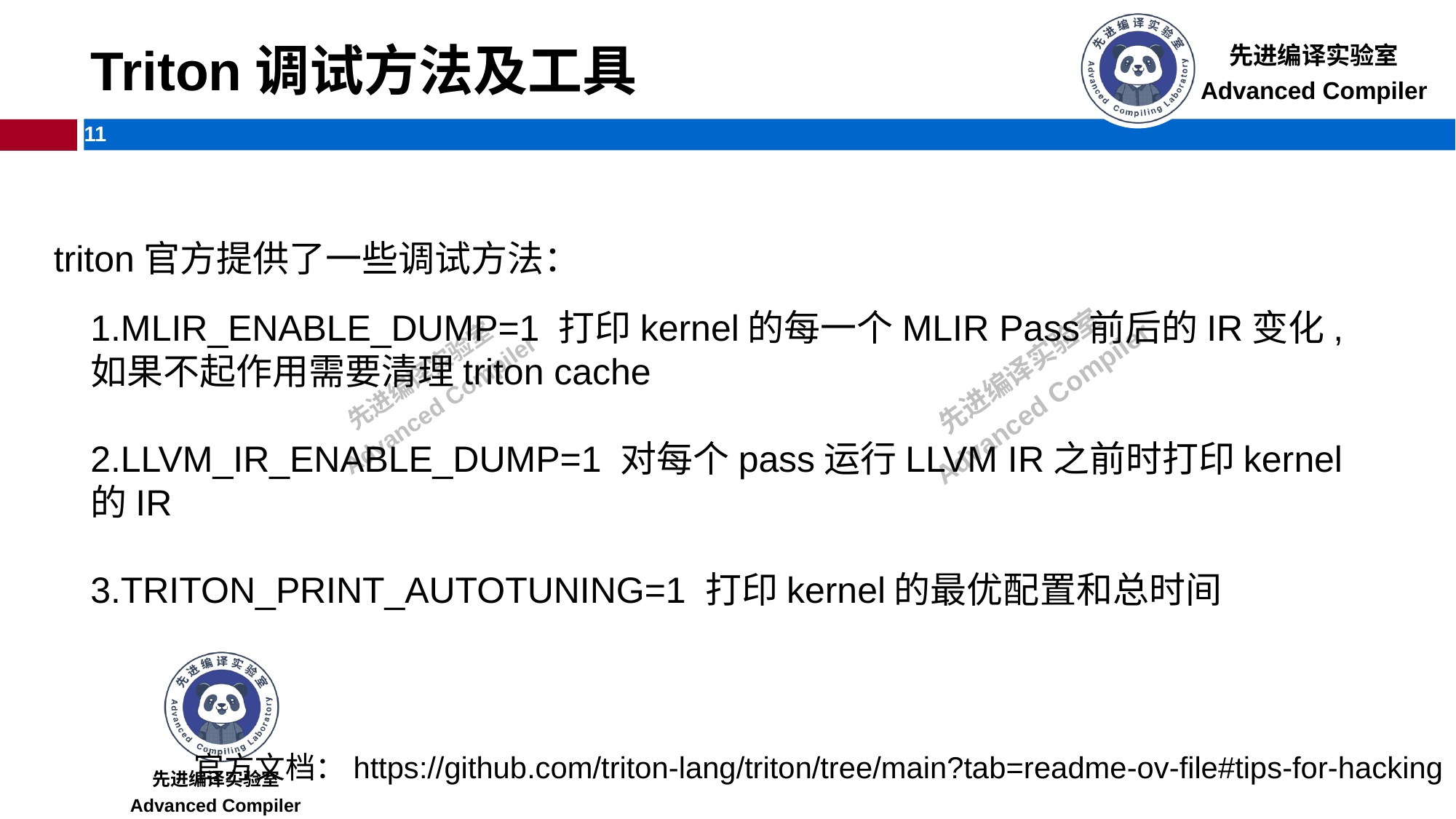

# Triton调试方法及工具
triton官方提供了一些调试方法：
1.MLIR_ENABLE_DUMP=1 打印kernel的每一个MLIR Pass前后的IR变化,如果不起作用需要清理triton cache

2.LLVM_IR_ENABLE_DUMP=1 对每个pass运行LLVM IR之前时打印kernel的IR

3.TRITON_PRINT_AUTOTUNING=1 打印kernel的最优配置和总时间
官方文档：https://github.com/triton-lang/triton/tree/main?tab=readme-ov-file#tips-for-hacking